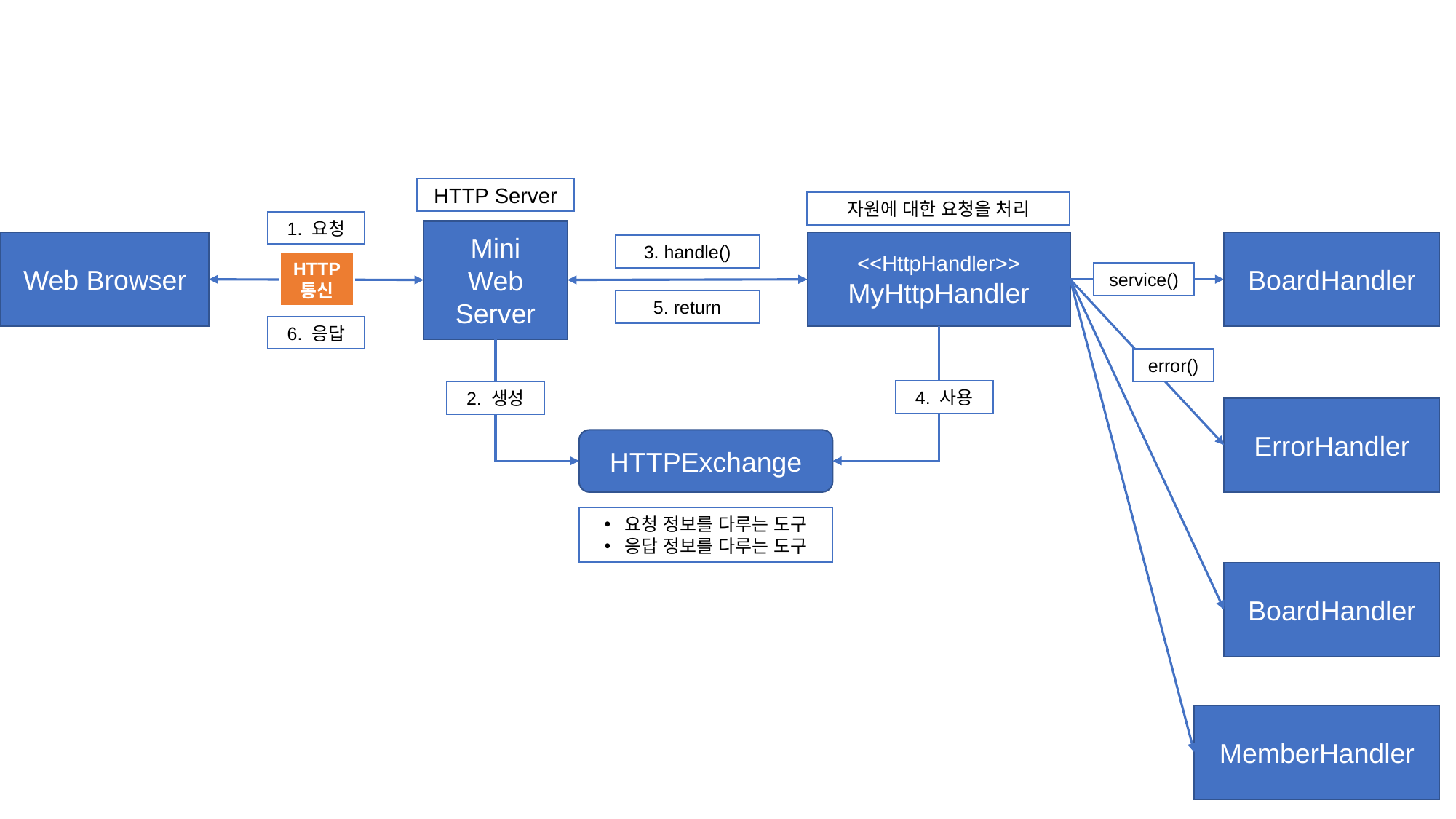

HTTP Server
자원에 대한 요청을 처리
1. 요청
Mini
Web
Server
Web Browser
<<HttpHandler>>
MyHttpHandler
BoardHandler
3. handle()
HTTP
통신
service()
5. return
6. 응답
error()
4. 사용
2. 생성
ErrorHandler
HTTPExchange
요청 정보를 다루는 도구
응답 정보를 다루는 도구
BoardHandler
MemberHandler